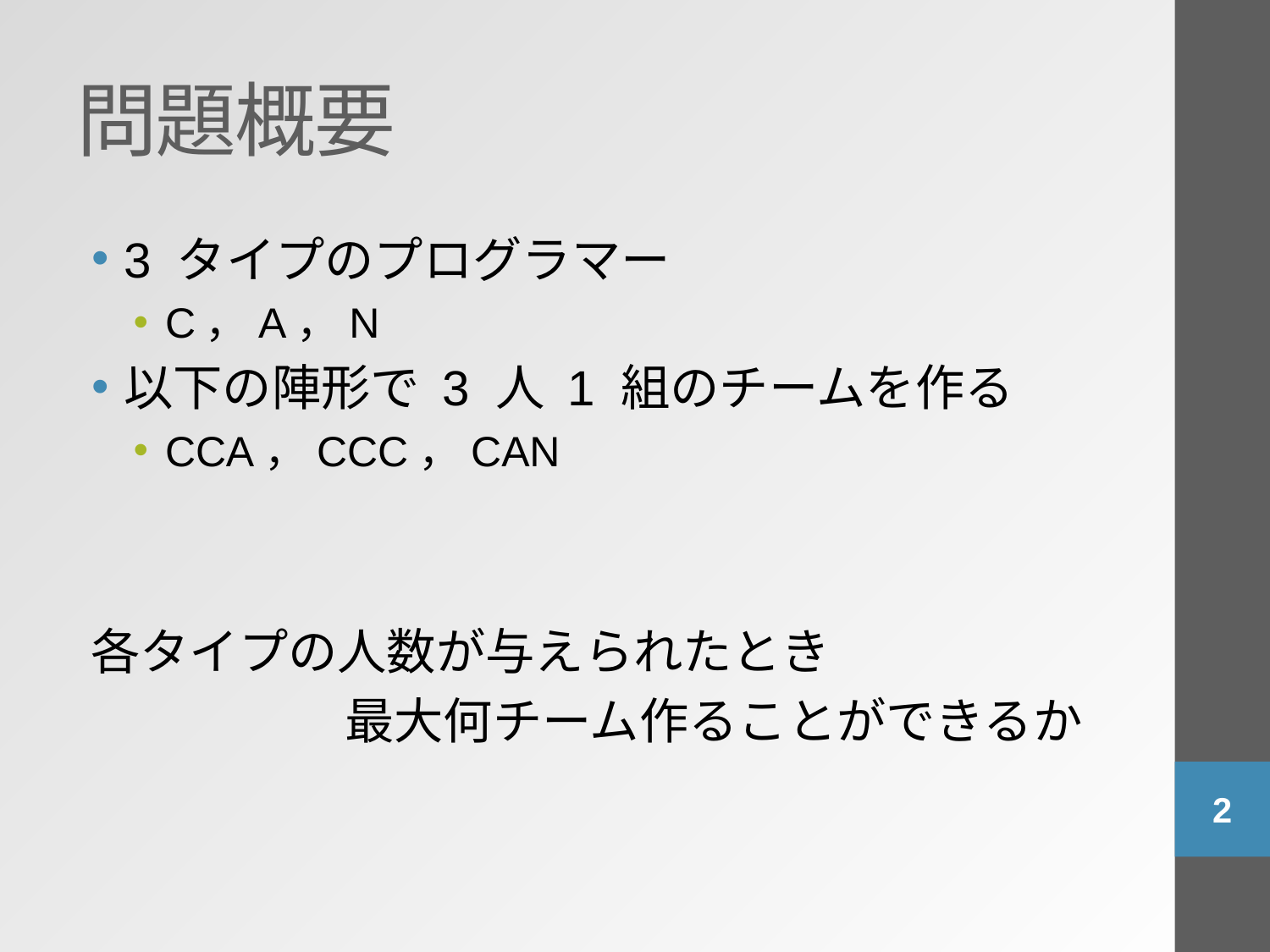

# 問題概要
3 タイプのプログラマー
C，A，N
以下の陣形で 3 人 1 組のチームを作る
CCA，CCC，CAN
各タイプの人数が与えられたとき
		最大何チーム作ることができるか